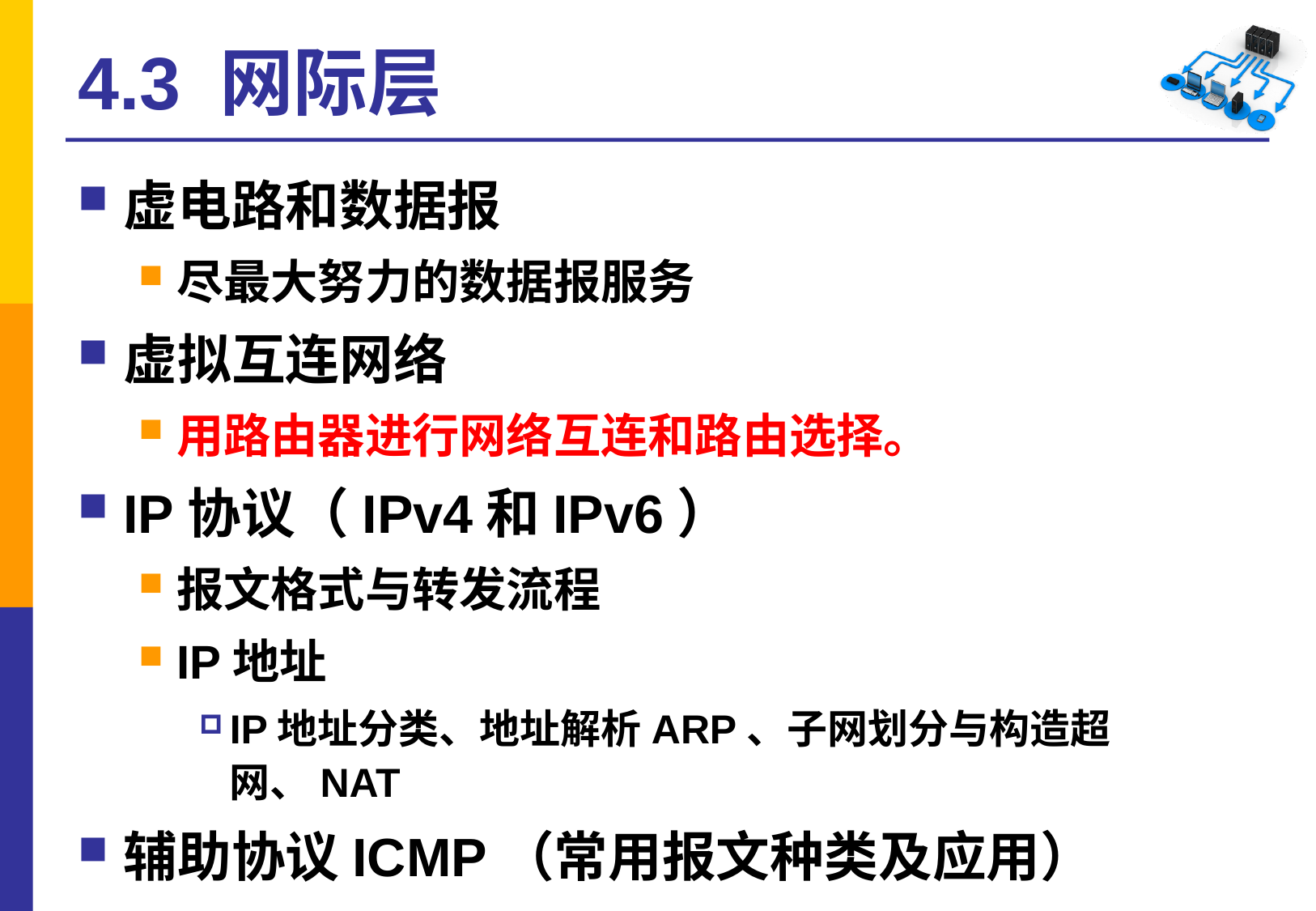

# 4.3 网际层
虚电路和数据报
尽最大努力的数据报服务
虚拟互连网络
用路由器进行网络互连和路由选择。
IP协议（IPv4和IPv6）
报文格式与转发流程
IP地址
IP地址分类、地址解析ARP、子网划分与构造超网、NAT
辅助协议ICMP（常用报文种类及应用）